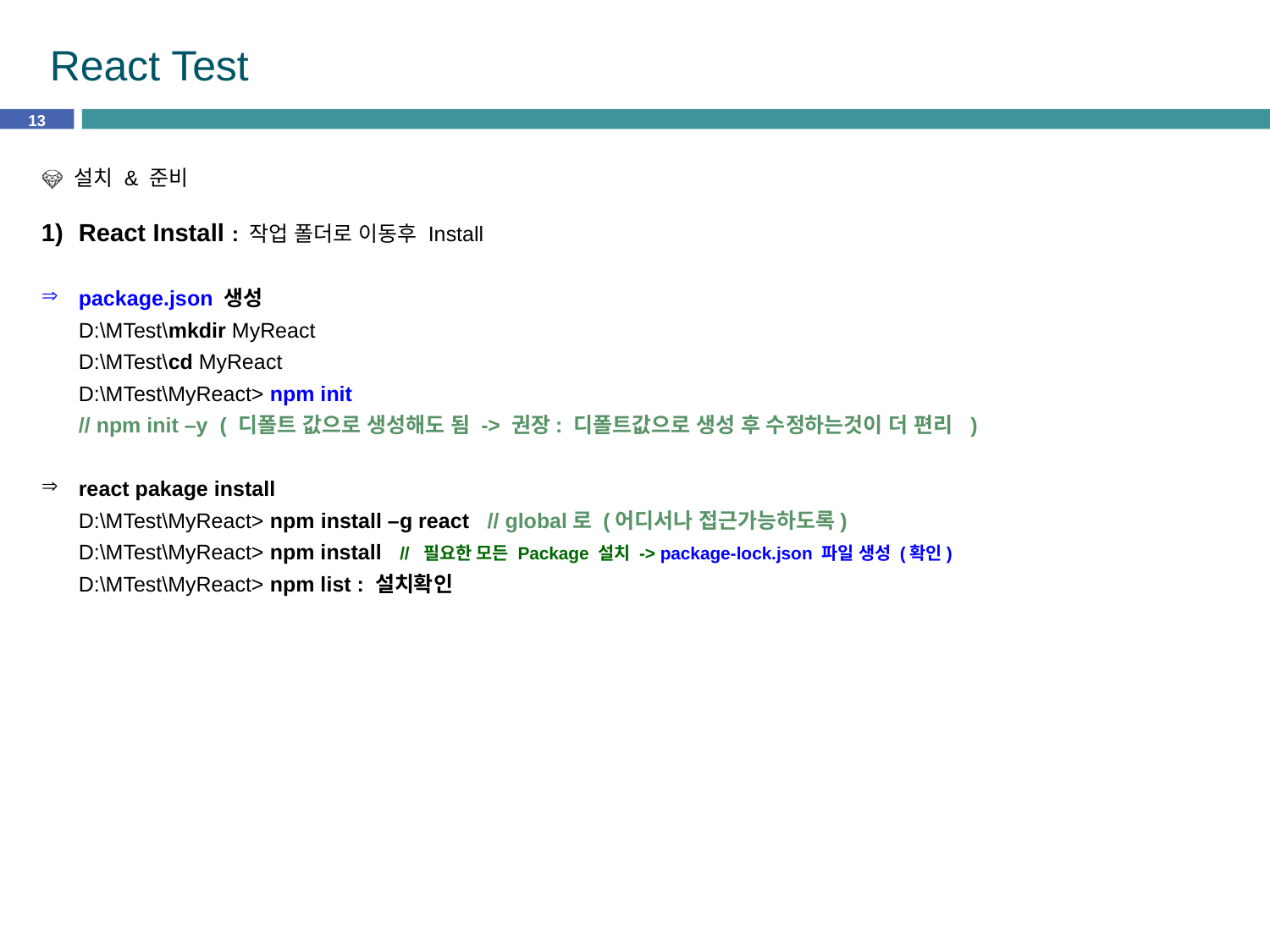

# React Test
13
💎 설치 & 준비

React Install : 작업 폴더로 이동후 Install

package.json 생성
D:\MTest\mkdir MyReact
D:\MTest\cd MyReact
D:\MTest\MyReact> npm init
// npm init –y  ( 디폴트 값으로 생성해도 됨 -> 권장: 디폴트값으로 생성 후 수정하는것이 더 편리  )

react pakage install
D:\MTest\MyReact> npm install –g react   // global로 (어디서나 접근가능하도록)
D:\MTest\MyReact> npm install   //  필요한 모든 Package 설치 -> package-lock.json 파일 생성 (확인)
D:\MTest\MyReact> npm list : 설치확인